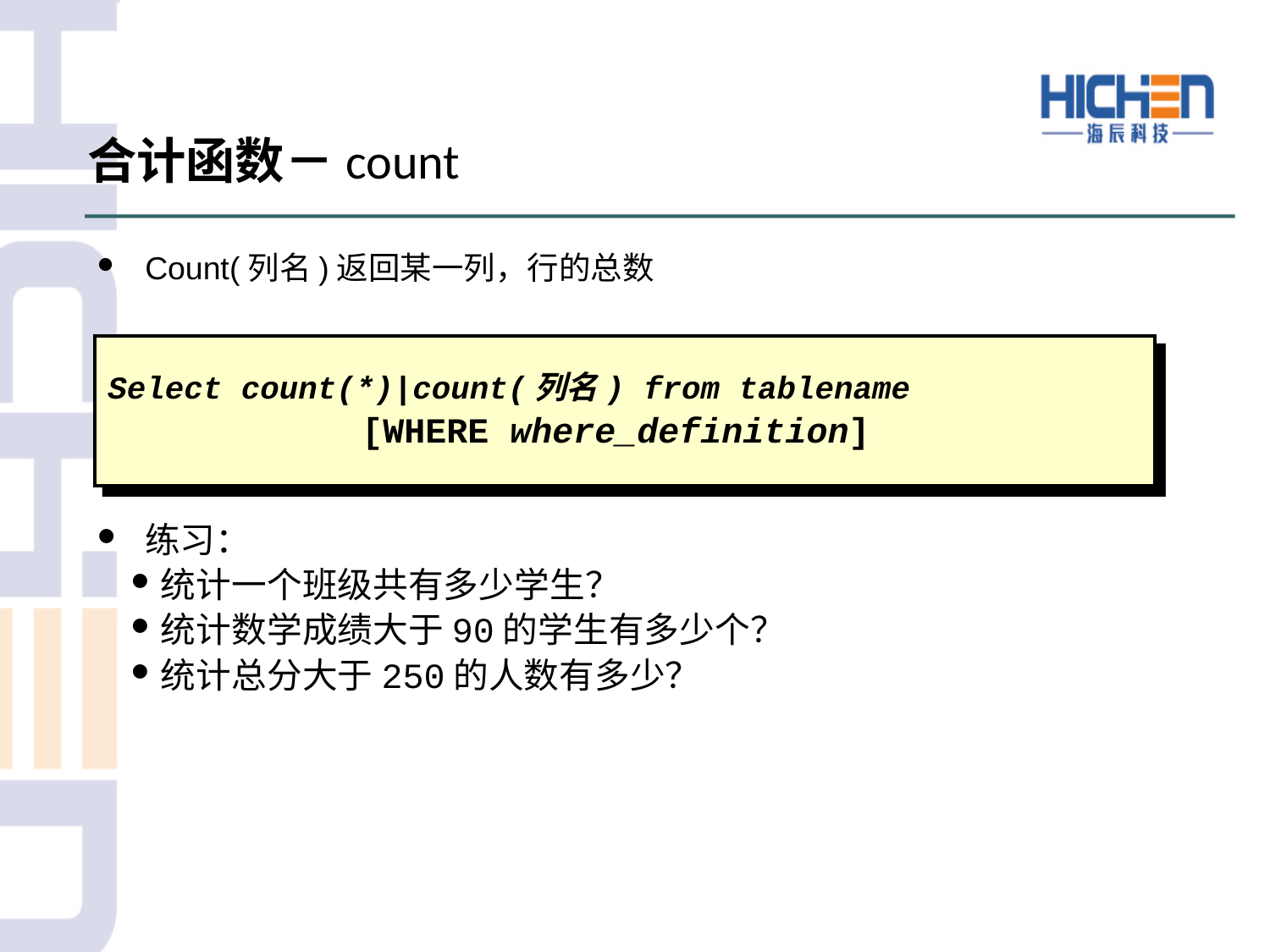

合计函数－count

Count(列名)返回某一列，行的总数
Select count(*)|count(列名) from tablename
		[WHERE where_definition]
练习：
统计一个班级共有多少学生？
统计数学成绩大于90的学生有多少个？
统计总分大于250的人数有多少？